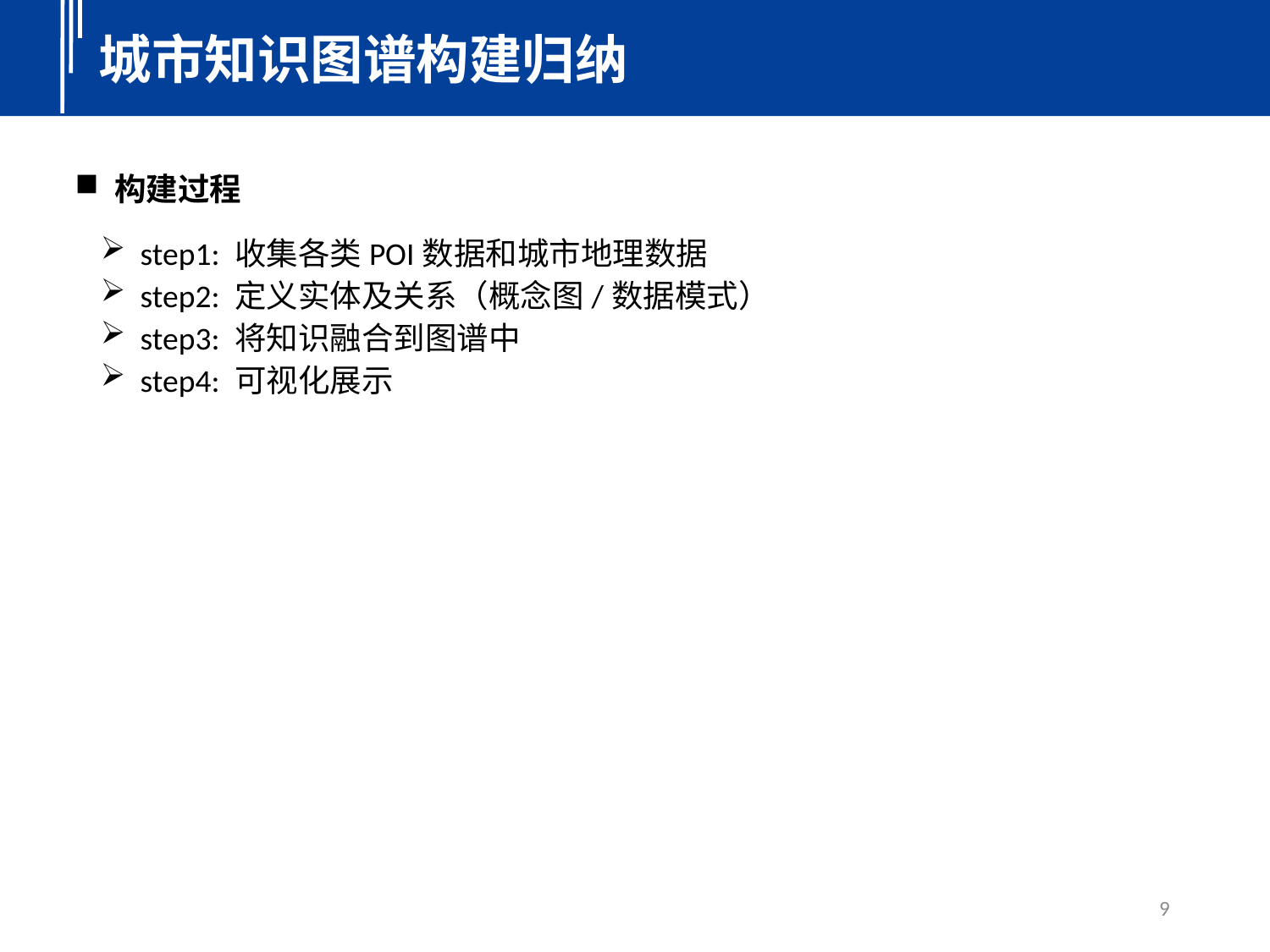

城市知识图谱构建归纳
构建过程
step1: 收集各类POI数据和城市地理数据
step2: 定义实体及关系（概念图/数据模式）
step3: 将知识融合到图谱中
step4: 可视化展示
9